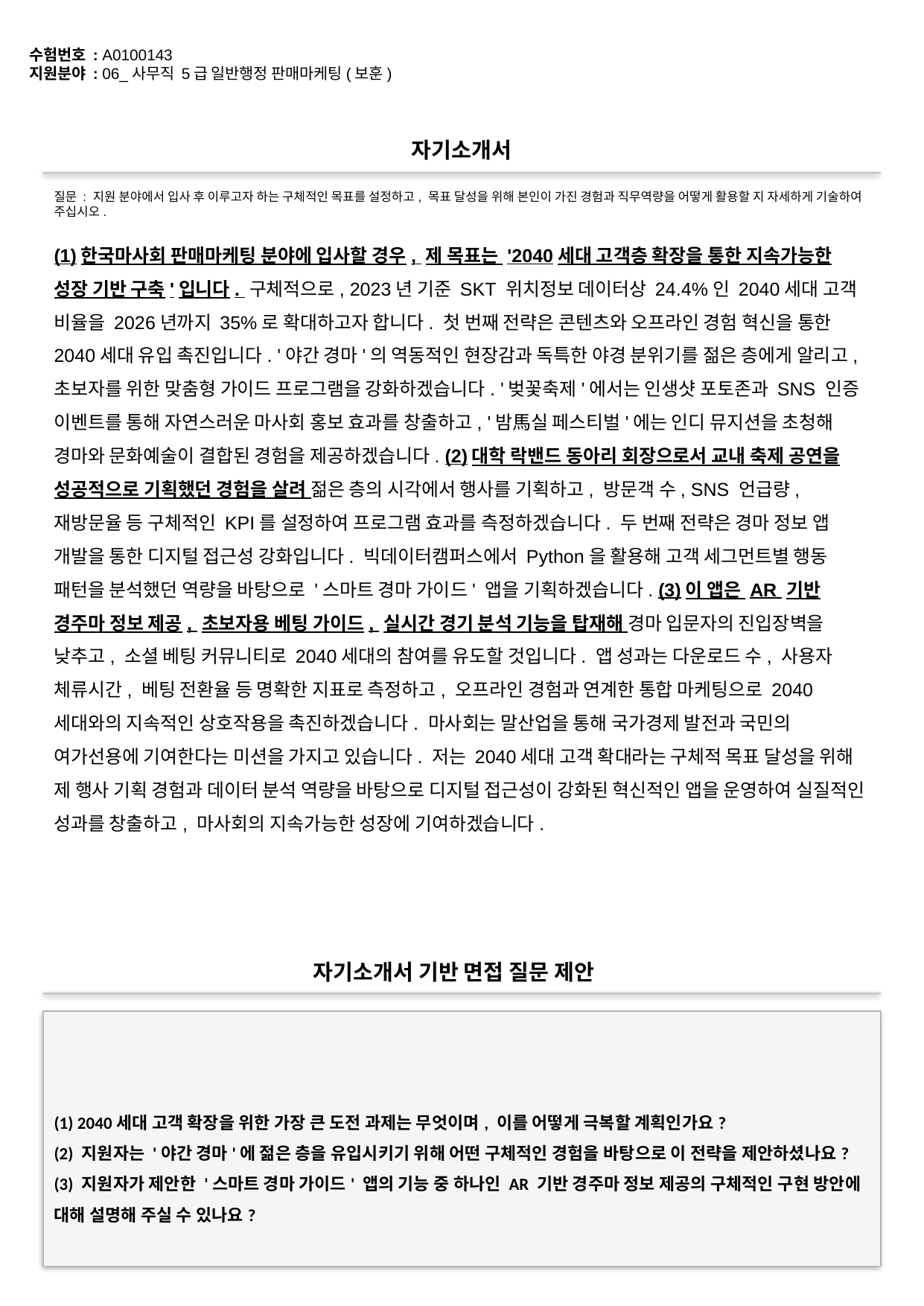

수험번호 : A0100143
지원분야 : 06_사무직 5급 일반행정 판매마케팅(보훈)
#

자기소개서

질문 : 지원 분야에서 입사 후 이루고자 하는 구체적인 목표를 설정하고, 목표 달성을 위해 본인이 가진 경험과 직무역량을 어떻게 활용할 지 자세하게 기술하여 주십시오.

(1)한국마사회 판매마케팅 분야에 입사할 경우, 제 목표는 '2040세대 고객층 확장을 통한 지속가능한 성장 기반 구축'입니다. 구체적으로, 2023년 기준 SKT 위치정보 데이터상 24.4%인 2040세대 고객 비율을 2026년까지 35%로 확대하고자 합니다. 첫 번째 전략은 콘텐츠와 오프라인 경험 혁신을 통한 2040세대 유입 촉진입니다. '야간 경마'의 역동적인 현장감과 독특한 야경 분위기를 젊은 층에게 알리고, 초보자를 위한 맞춤형 가이드 프로그램을 강화하겠습니다. '벚꽃축제'에서는 인생샷 포토존과 SNS 인증 이벤트를 통해 자연스러운 마사회 홍보 효과를 창출하고, '밤馬실 페스티벌'에는 인디 뮤지션을 초청해 경마와 문화예술이 결합된 경험을 제공하겠습니다. (2)대학 락밴드 동아리 회장으로서 교내 축제 공연을 성공적으로 기획했던 경험을 살려 젊은 층의 시각에서 행사를 기획하고, 방문객 수, SNS 언급량, 재방문율 등 구체적인 KPI를 설정하여 프로그램 효과를 측정하겠습니다. 두 번째 전략은 경마 정보 앱 개발을 통한 디지털 접근성 강화입니다. 빅데이터캠퍼스에서 Python을 활용해 고객 세그먼트별 행동 패턴을 분석했던 역량을 바탕으로 '스마트 경마 가이드' 앱을 기획하겠습니다. (3)이 앱은 AR 기반 경주마 정보 제공, 초보자용 베팅 가이드, 실시간 경기 분석 기능을 탑재해 경마 입문자의 진입장벽을 낮추고, 소셜 베팅 커뮤니티로 2040세대의 참여를 유도할 것입니다. 앱 성과는 다운로드 수, 사용자 체류시간, 베팅 전환율 등 명확한 지표로 측정하고, 오프라인 경험과 연계한 통합 마케팅으로 2040세대와의 지속적인 상호작용을 촉진하겠습니다. 마사회는 말산업을 통해 국가경제 발전과 국민의 여가선용에 기여한다는 미션을 가지고 있습니다. 저는 2040세대 고객 확대라는 구체적 목표 달성을 위해 제 행사 기획 경험과 데이터 분석 역량을 바탕으로 디지털 접근성이 강화된 혁신적인 앱을 운영하여 실질적인 성과를 창출하고, 마사회의 지속가능한 성장에 기여하겠습니다.

자기소개서 기반 면접 질문 제안

(1) 2040세대 고객 확장을 위한 가장 큰 도전 과제는 무엇이며, 이를 어떻게 극복할 계획인가요?
(2) 지원자는 '야간 경마'에 젊은 층을 유입시키기 위해 어떤 구체적인 경험을 바탕으로 이 전략을 제안하셨나요?
(3) 지원자가 제안한 '스마트 경마 가이드' 앱의 기능 중 하나인 AR 기반 경주마 정보 제공의 구체적인 구현 방안에 대해 설명해 주실 수 있나요?